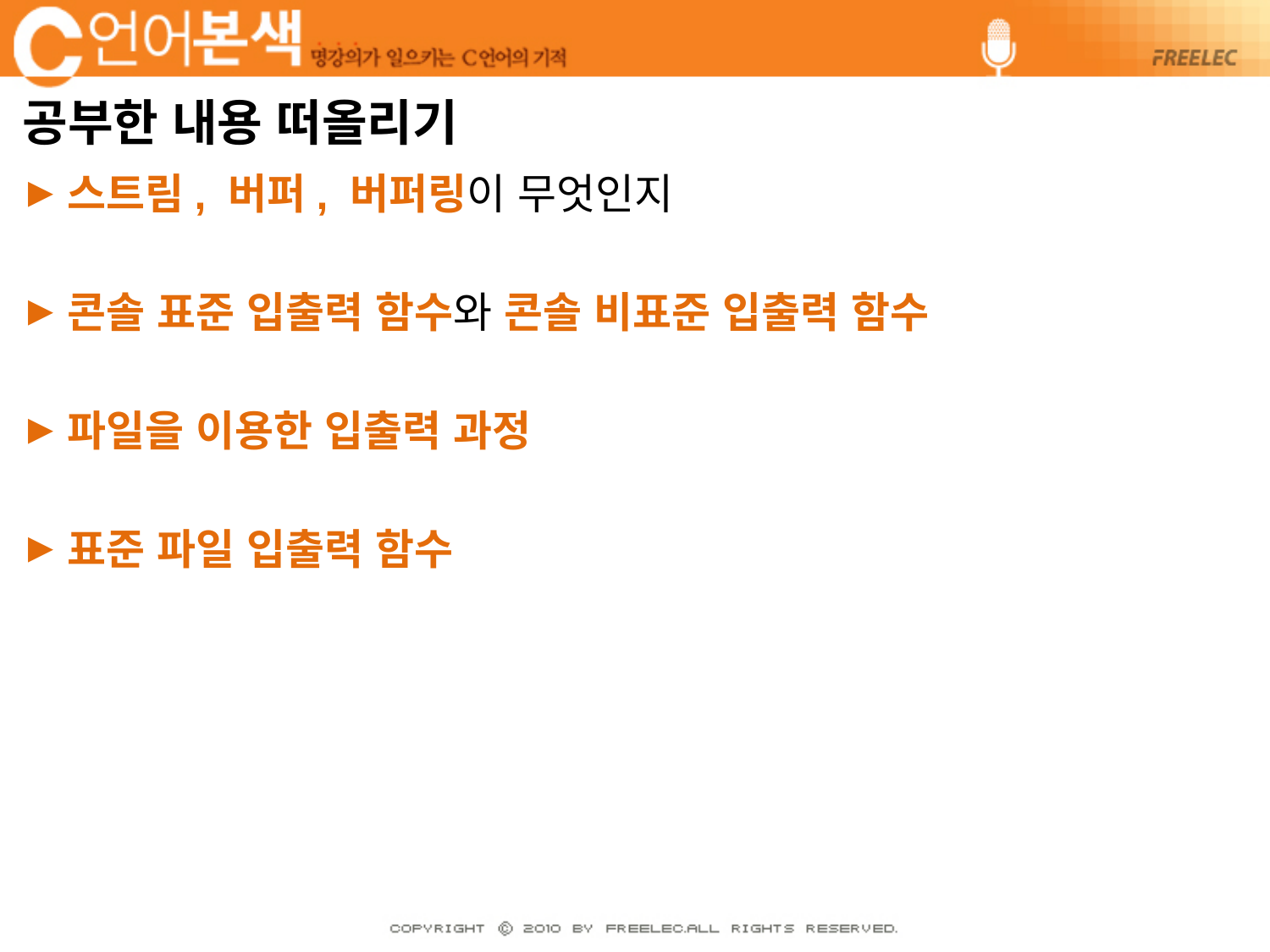

# 공부한 내용 떠올리기
스트림, 버퍼, 버퍼링이 무엇인지

콘솔 표준 입출력 함수와 콘솔 비표준 입출력 함수

파일을 이용한 입출력 과정

표준 파일 입출력 함수